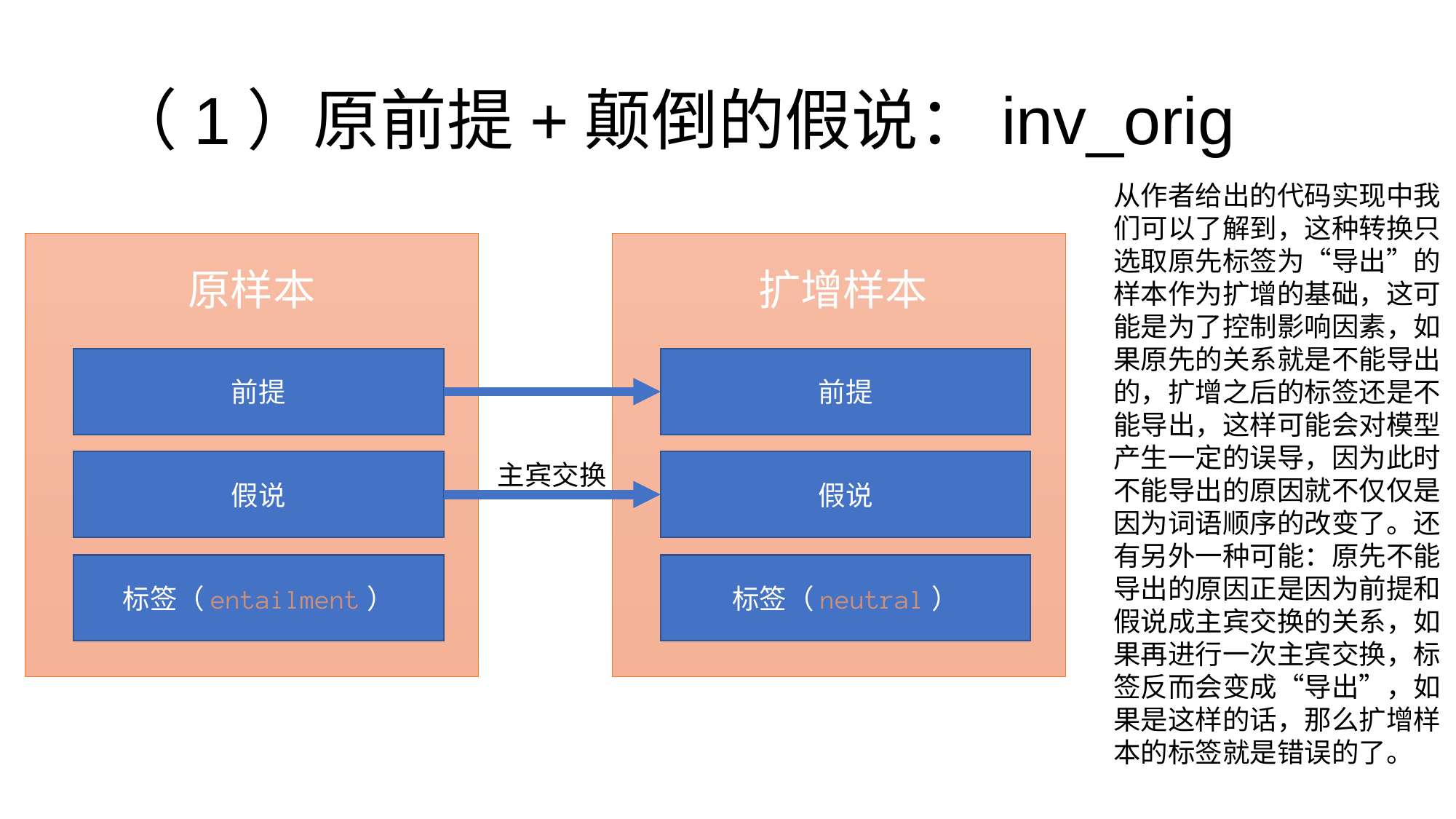

# （1）原前提+颠倒的假说：inv_orig
从作者给出的代码实现中我们可以了解到，这种转换只选取原先标签为“导出”的样本作为扩增的基础，这可能是为了控制影响因素，如果原先的关系就是不能导出的，扩增之后的标签还是不能导出，这样可能会对模型产生一定的误导，因为此时不能导出的原因就不仅仅是因为词语顺序的改变了。还有另外一种可能：原先不能导出的原因正是因为前提和假说成主宾交换的关系，如果再进行一次主宾交换，标签反而会变成“导出”，如果是这样的话，那么扩增样本的标签就是错误的了。

原样本
前提
假说
标签（entailment）

扩增样本
前提
假说
标签（neutral）
主宾交换